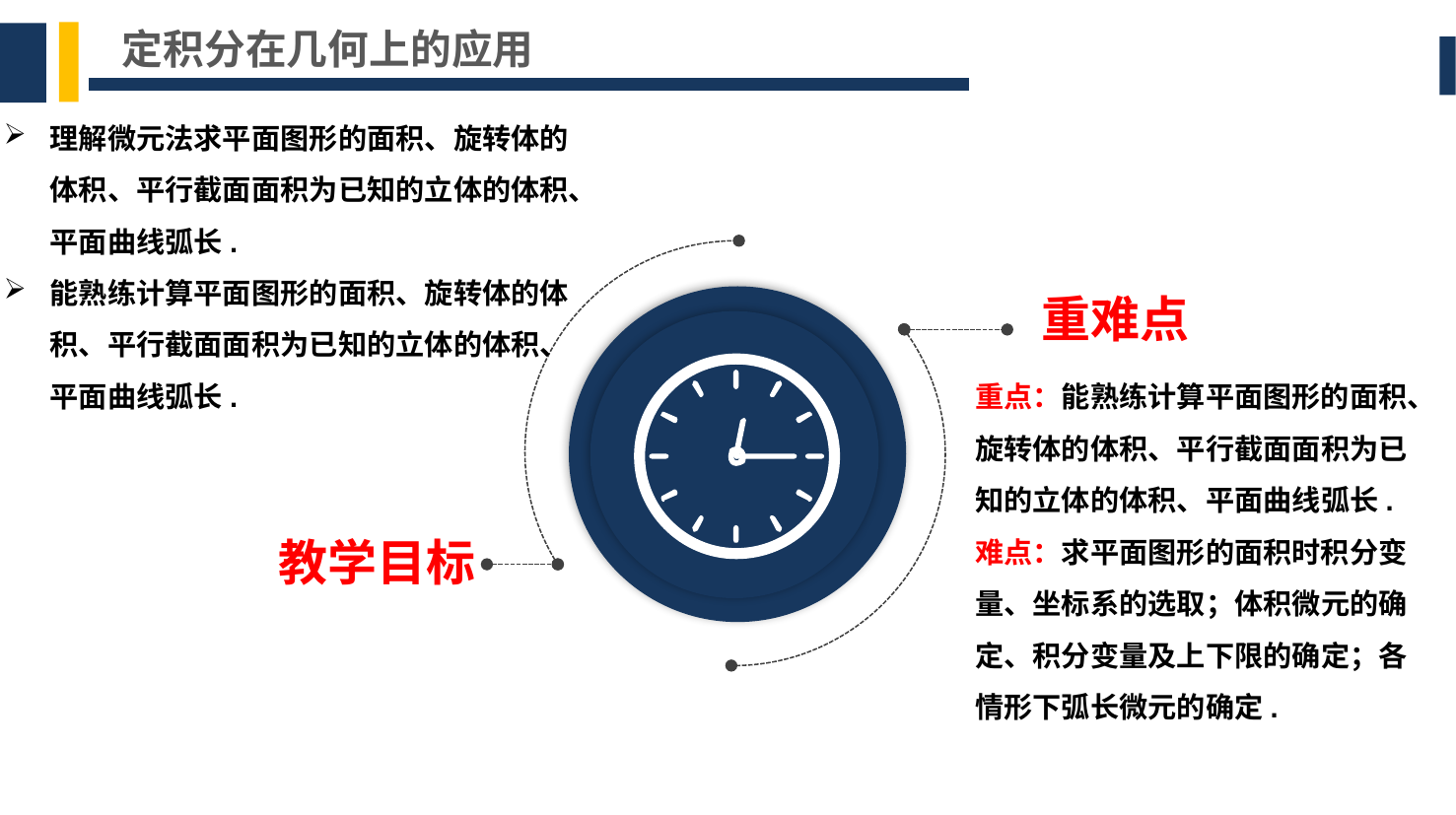

定积分在几何上的应用
理解微元法求平面图形的面积、旋转体的体积、平行截面面积为已知的立体的体积、平面曲线弧长.
能熟练计算平面图形的面积、旋转体的体积、平行截面面积为已知的立体的体积、平面曲线弧长.

重难点

重点：能熟练计算平面图形的面积、旋转体的体积、平行截面面积为已知的立体的体积、平面曲线弧长.
难点：求平面图形的面积时积分变量、坐标系的选取；体积微元的确定、积分变量及上下限的确定；各情形下弧长微元的确定.
教学目标